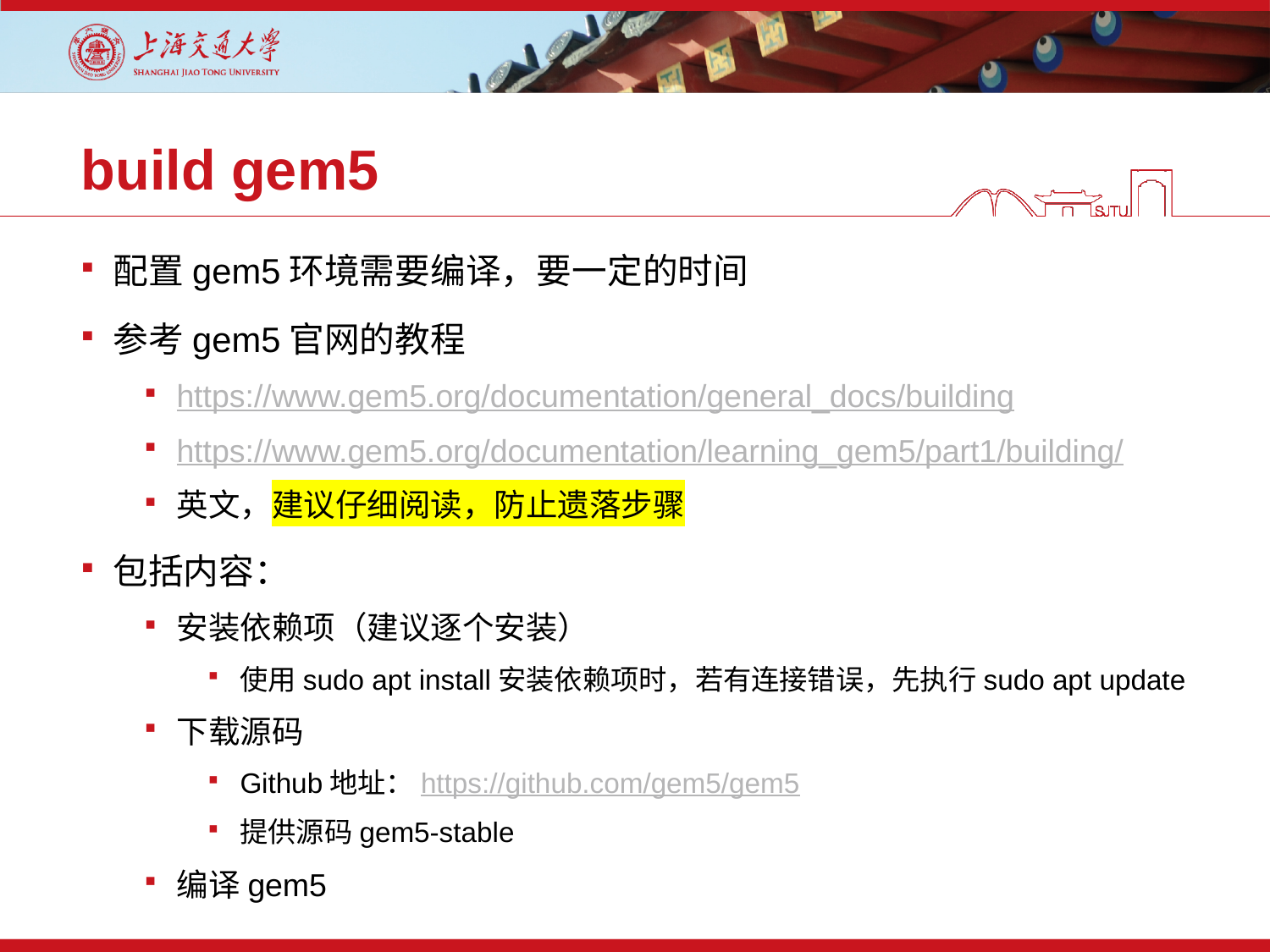

# build gem5
配置gem5环境需要编译，要一定的时间
参考gem5官网的教程
https://www.gem5.org/documentation/general_docs/building
https://www.gem5.org/documentation/learning_gem5/part1/building/
英文，建议仔细阅读，防止遗落步骤
包括内容：
安装依赖项（建议逐个安装）
使用sudo apt install安装依赖项时，若有连接错误，先执行sudo apt update
下载源码
Github地址：https://github.com/gem5/gem5
提供源码gem5-stable
编译gem5